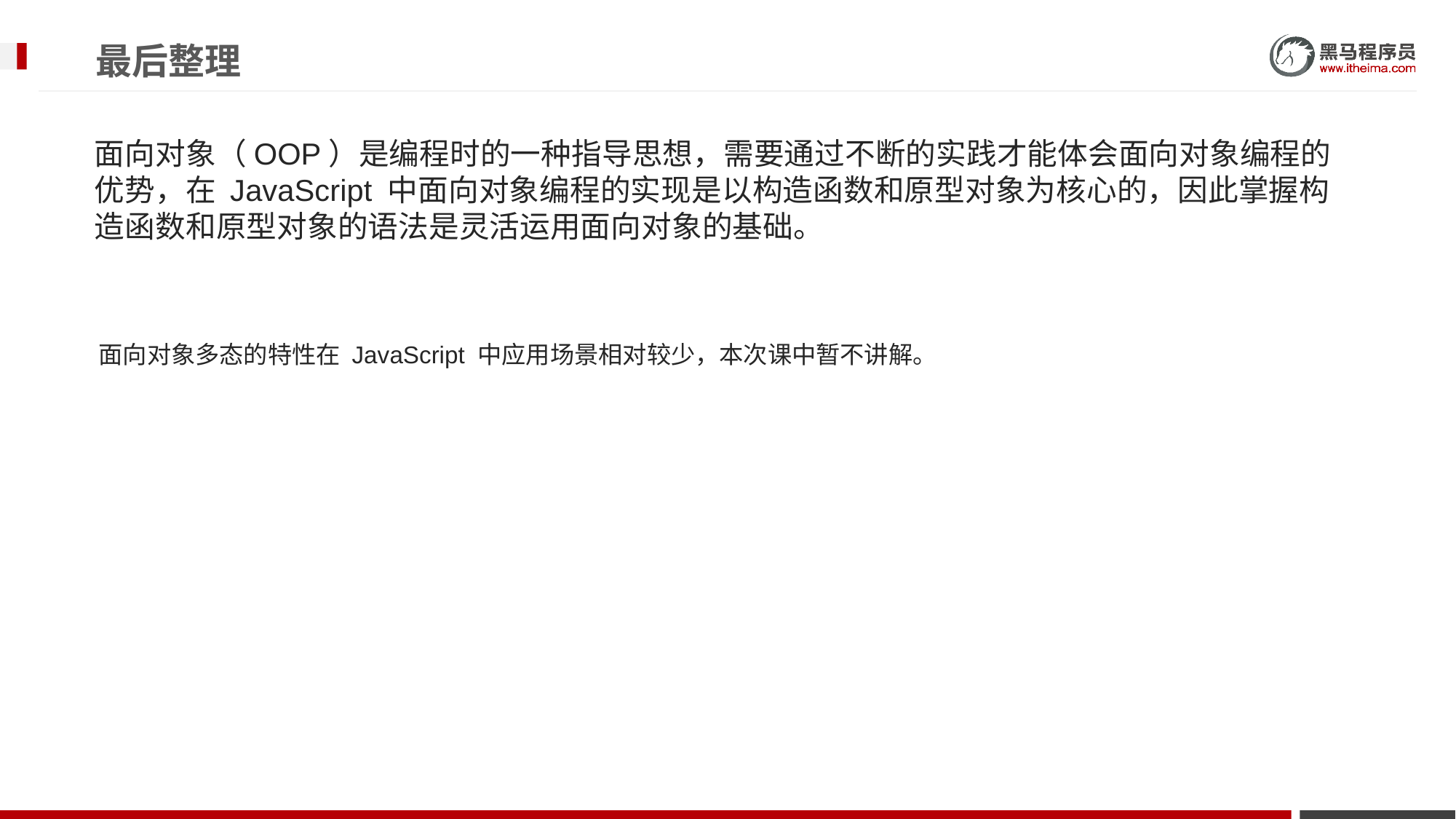

# 最后整理
面向对象（OOP）是编程时的一种指导思想，需要通过不断的实践才能体会面向对象编程的优势，在 JavaScript 中面向对象编程的实现是以构造函数和原型对象为核心的，因此掌握构造函数和原型对象的语法是灵活运用面向对象的基础。

面向对象多态的特性在 JavaScript 中应用场景相对较少，本次课中暂不讲解。